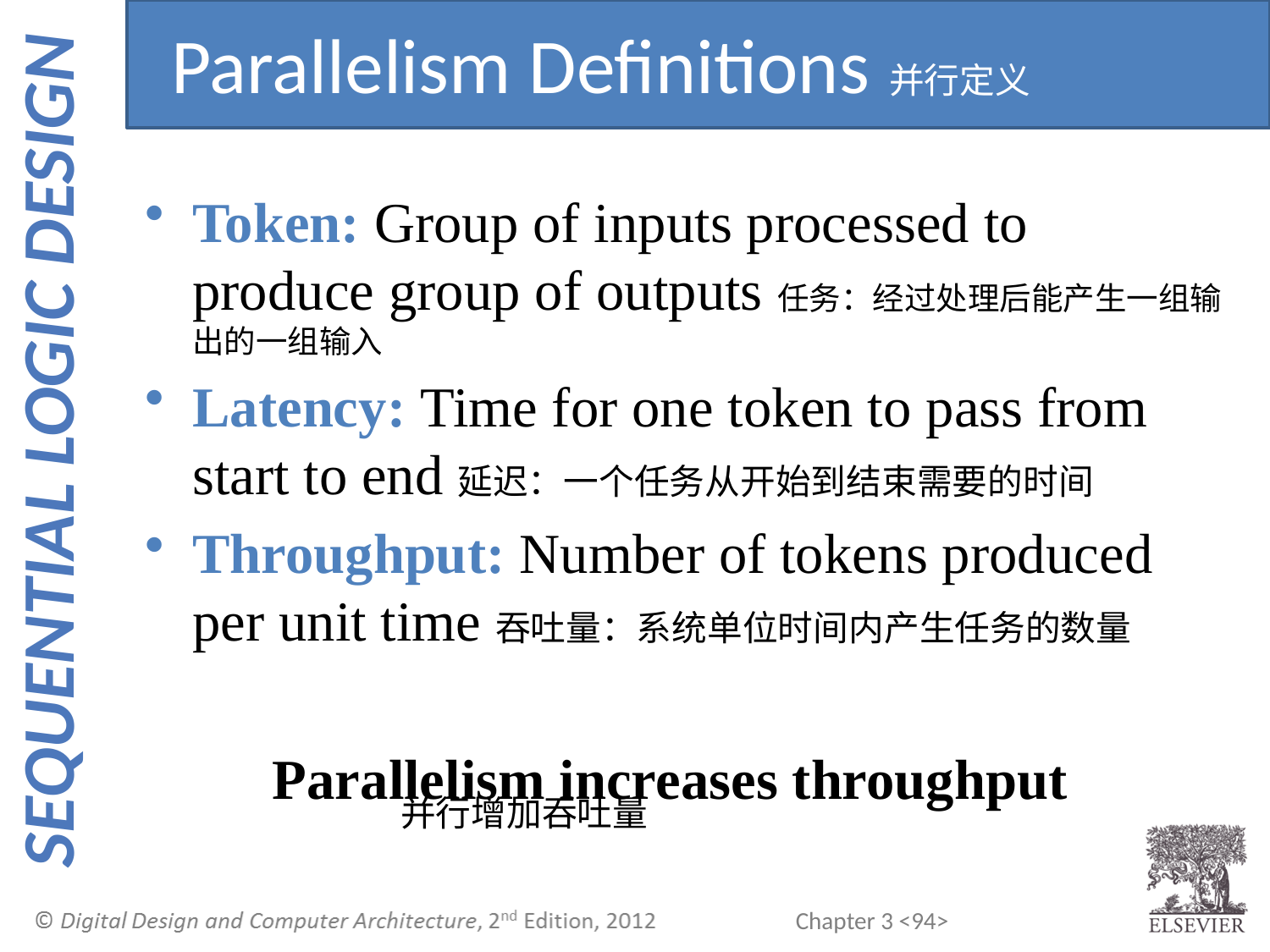

Parallelism Definitions并行定义

Token: Group of inputs processed to produce group of outputs任务：经过处理后能产生一组输出的一组输入
Latency: Time for one token to pass from start to end延迟：一个任务从开始到结束需要的时间
Throughput: Number of tokens produced per unit time吞吐量：系统单位时间内产生任务的数量

         Parallelism increases throughput

并行增加吞吐量